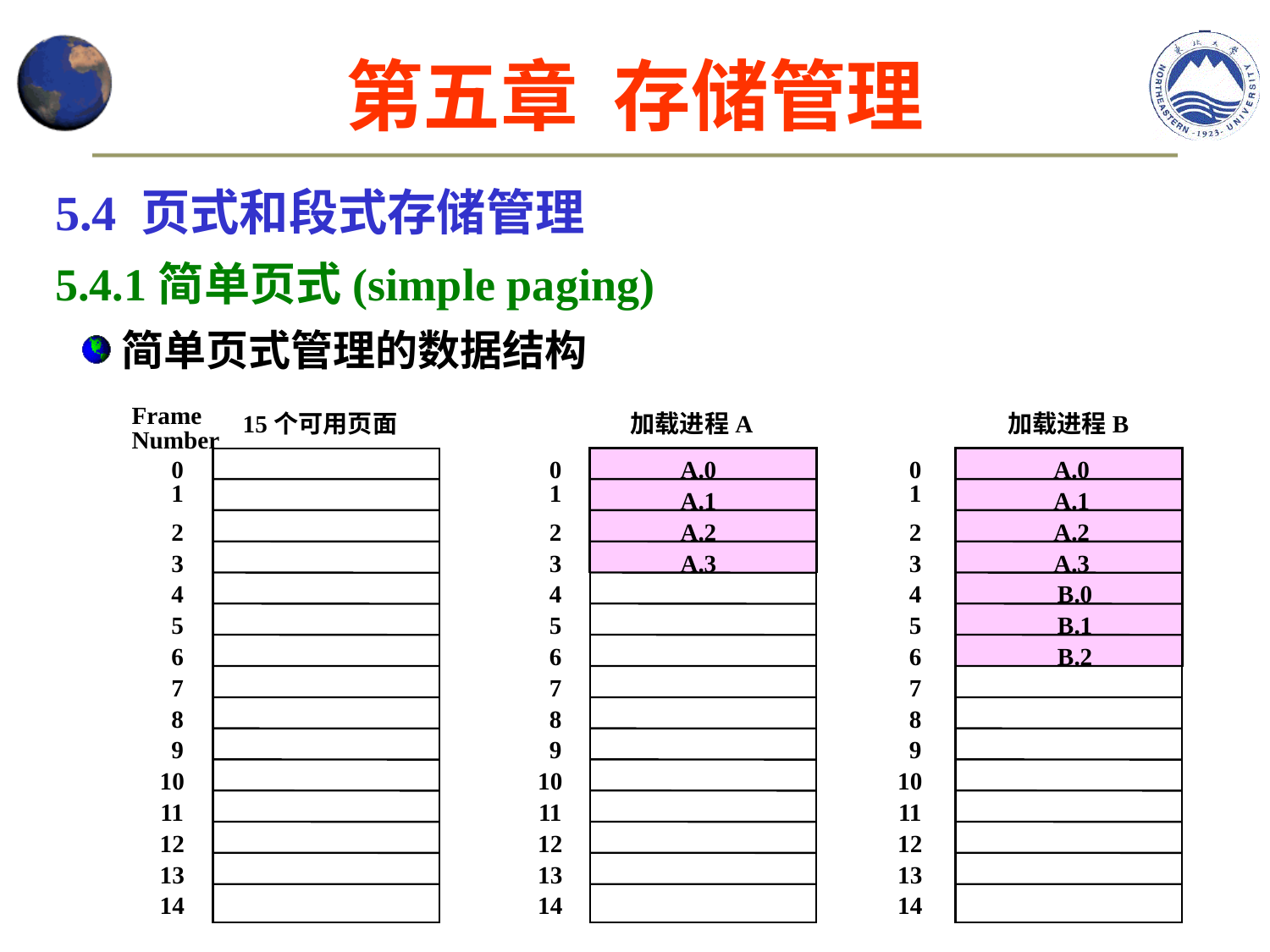

第五章  存储管理
5.4 页式和段式存储管理
5.4.1简单页式(simple paging)
简单页式管理的数据结构

Frame
15个可用页面
Number

0

1

2

3

4

5

6

7

8

9

10

11

12

13

14
加载进程A

0
A.0

1

A.1

2
A.2

3
A.3

4

5

6

7

8

9

10

11

12

13

14
加载进程B

0
A.0

1

A.1

2
A.2

3
A.3

4
B.0

5
B.1

6
B.2

7

8

9

10

11

12

13

14